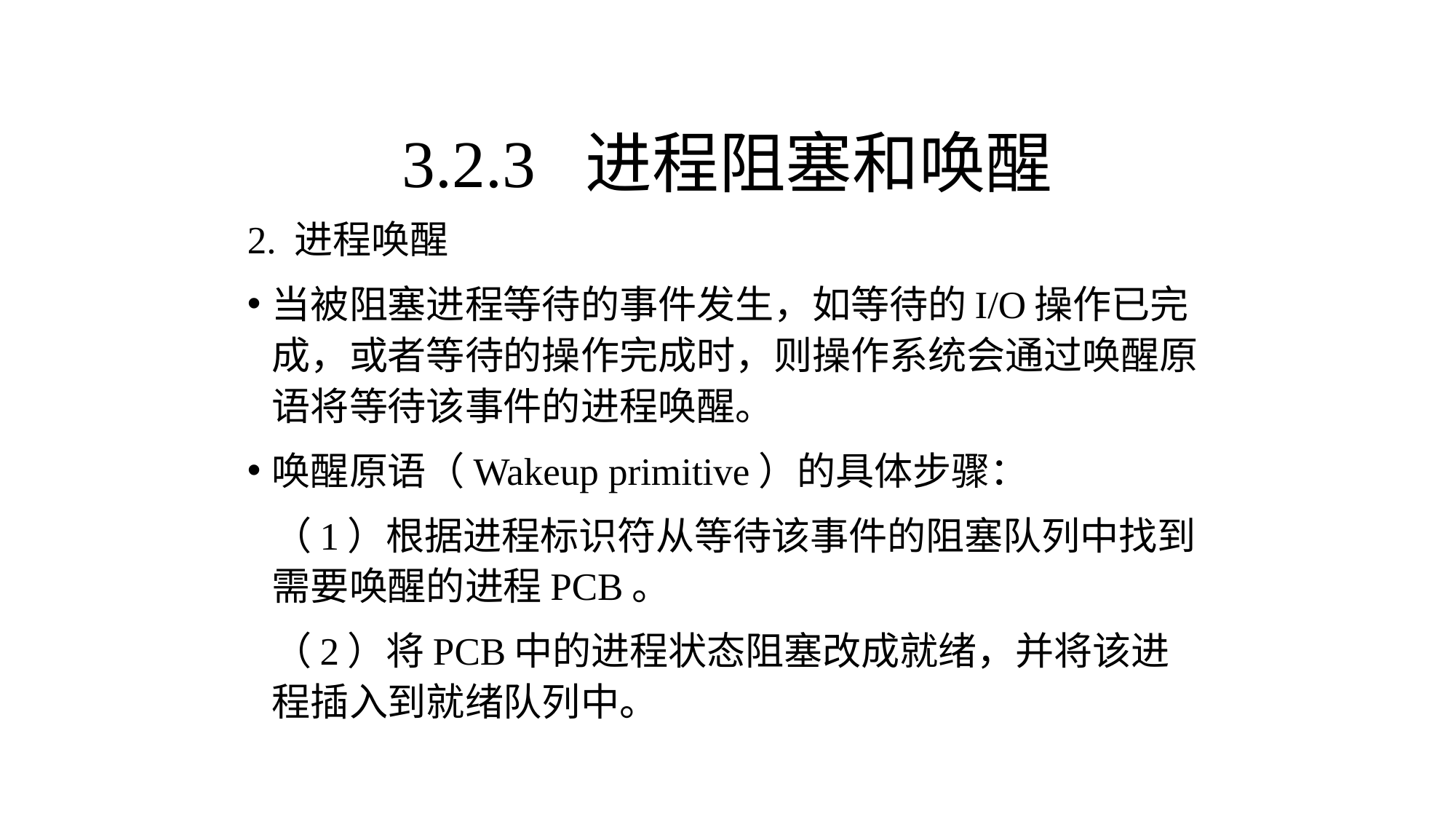

3.2.3  进程阻塞和唤醒
2. 进程唤醒
当被阻塞进程等待的事件发生，如等待的I/O操作已完成，或者等待的操作完成时，则操作系统会通过唤醒原语将等待该事件的进程唤醒。
唤醒原语（Wakeup primitive）的具体步骤：
  （1）根据进程标识符从等待该事件的阻塞队列中找到需要唤醒的进程PCB。
  （2）将PCB中的进程状态阻塞改成就绪，并将该进程插入到就绪队列中。
9